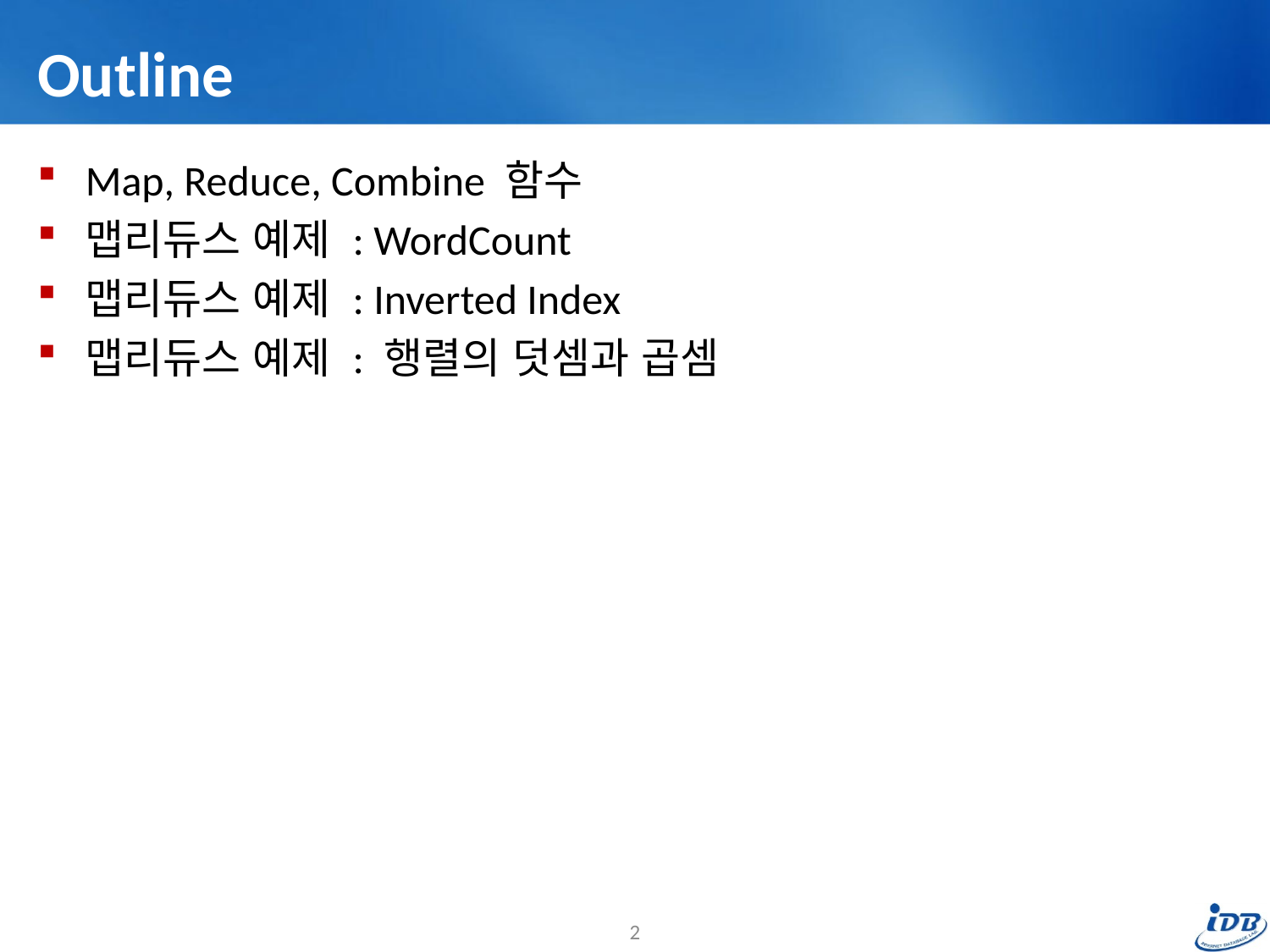

# Outline
Map, Reduce, Combine 함수
맵리듀스 예제 : WordCount
맵리듀스 예제 : Inverted Index
맵리듀스 예제 : 행렬의 덧셈과 곱셈
2